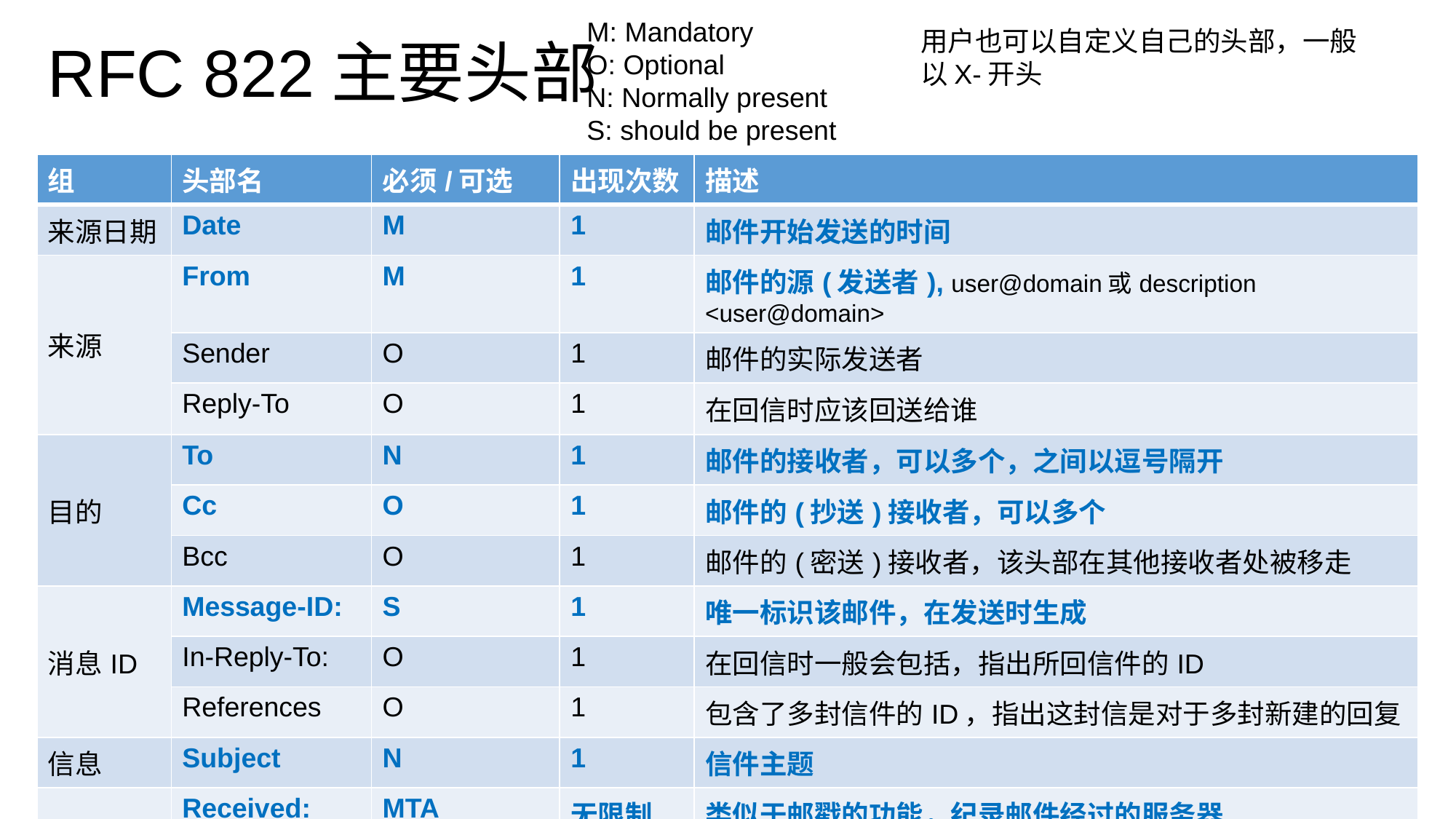

M: Mandatory
O: Optional
N: Normally present
S: should be present
# RFC 822主要头部
用户也可以自定义自己的头部，一般以X-开头
| 组 | 头部名 | 必须/可选 | 出现次数 | 描述 |
| --- | --- | --- | --- | --- |
| 来源日期 | Date | M | 1 | 邮件开始发送的时间 |
| 来源 | From | M | 1 | 邮件的源(发送者), user@domain或description <user@domain> |
|  | Sender | O | 1 | 邮件的实际发送者 |
|  | Reply-To | O | 1 | 在回信时应该回送给谁 |
| 目的 | To | N | 1 | 邮件的接收者，可以多个，之间以逗号隔开 |
|  | Cc | O | 1 | 邮件的(抄送)接收者，可以多个 |
|  | Bcc | O | 1 | 邮件的(密送)接收者，该头部在其他接收者处被移走 |
| 消息ID | Message-ID: | S | 1 | 唯一标识该邮件，在发送时生成 |
|  | In-Reply-To: | O | 1 | 在回信时一般会包括，指出所回信件的ID |
|  | References | O | 1 | 包含了多封信件的ID，指出这封信是对于多封新建的回复 |
| 信息 | Subject | N | 1 | 信件主题 |
| 跟踪 | Received: | MTA | 无限制 | 类似于邮戳的功能，纪录邮件经过的服务器 |
|  | Return-Path | MTA | 1 | 信件无法递交时发送通知给谁，如果From头部没有，则可采用Return-Path作为发送者 |